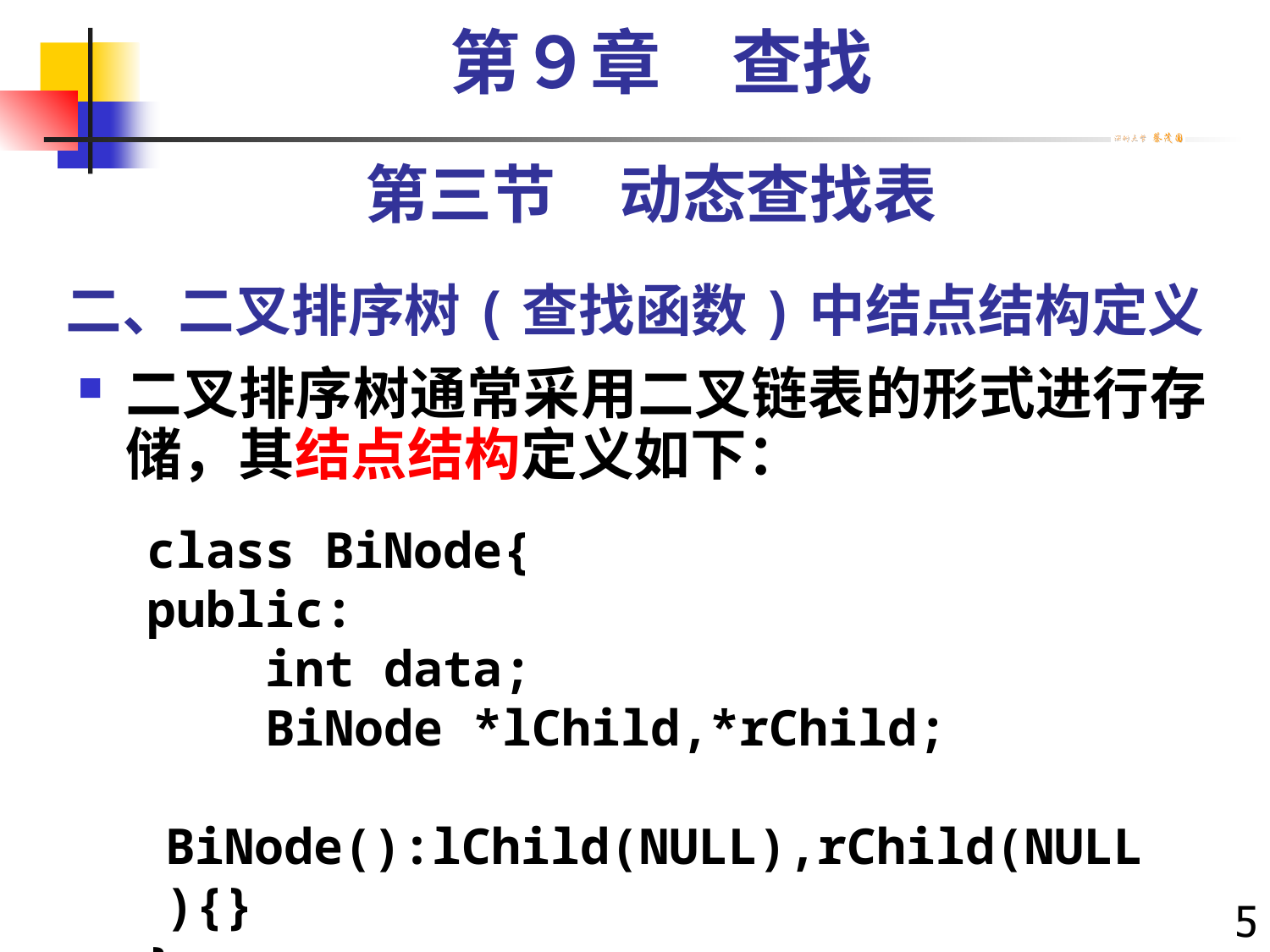

第９章　查找
第三节　动态查找表
# 二、二叉排序树(查找函数)中结点结构定义
二叉排序树通常采用二叉链表的形式进行存储，其结点结构定义如下：
 class BiNode{
 public:
     int data;
     BiNode *lChild,*rChild;
     BiNode():lChild(NULL),rChild(NULL){}
 };
5